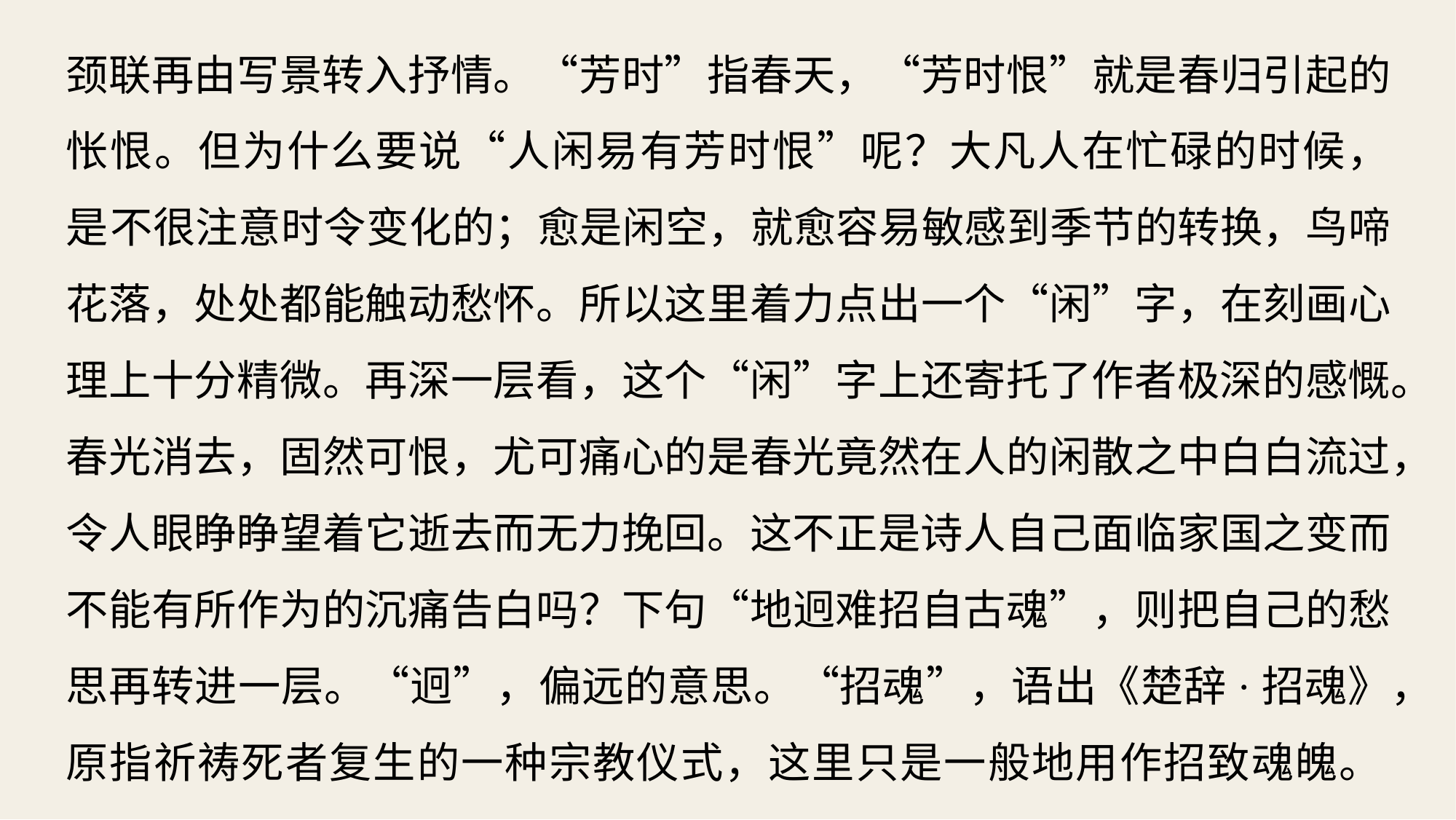

颈联再由写景转入抒情。“芳时”指春天，“芳时恨”就是春归引起的怅恨。但为什么要说“人闲易有芳时恨”呢？大凡人在忙碌的时候，是不很注意时令变化的；愈是闲空，就愈容易敏感到季节的转换，鸟啼花落，处处都能触动愁怀。所以这里着力点出一个“闲”字，在刻画心理上十分精微。再深一层看，这个“闲”字上还寄托了作者极深的感慨。春光消去，固然可恨，尤可痛心的是春光竟然在人的闲散之中白白流过，令人眼睁睁望着它逝去而无力挽回。这不正是诗人自己面临家国之变而不能有所作为的沉痛告白吗？下句“地迥难招自古魂”，则把自己的愁思再转进一层。“迥”，偏远的意思。“招魂”，语出《楚辞·招魂》，原指祈祷死者复生的一种宗教仪式，这里只是一般地用作招致魂魄。